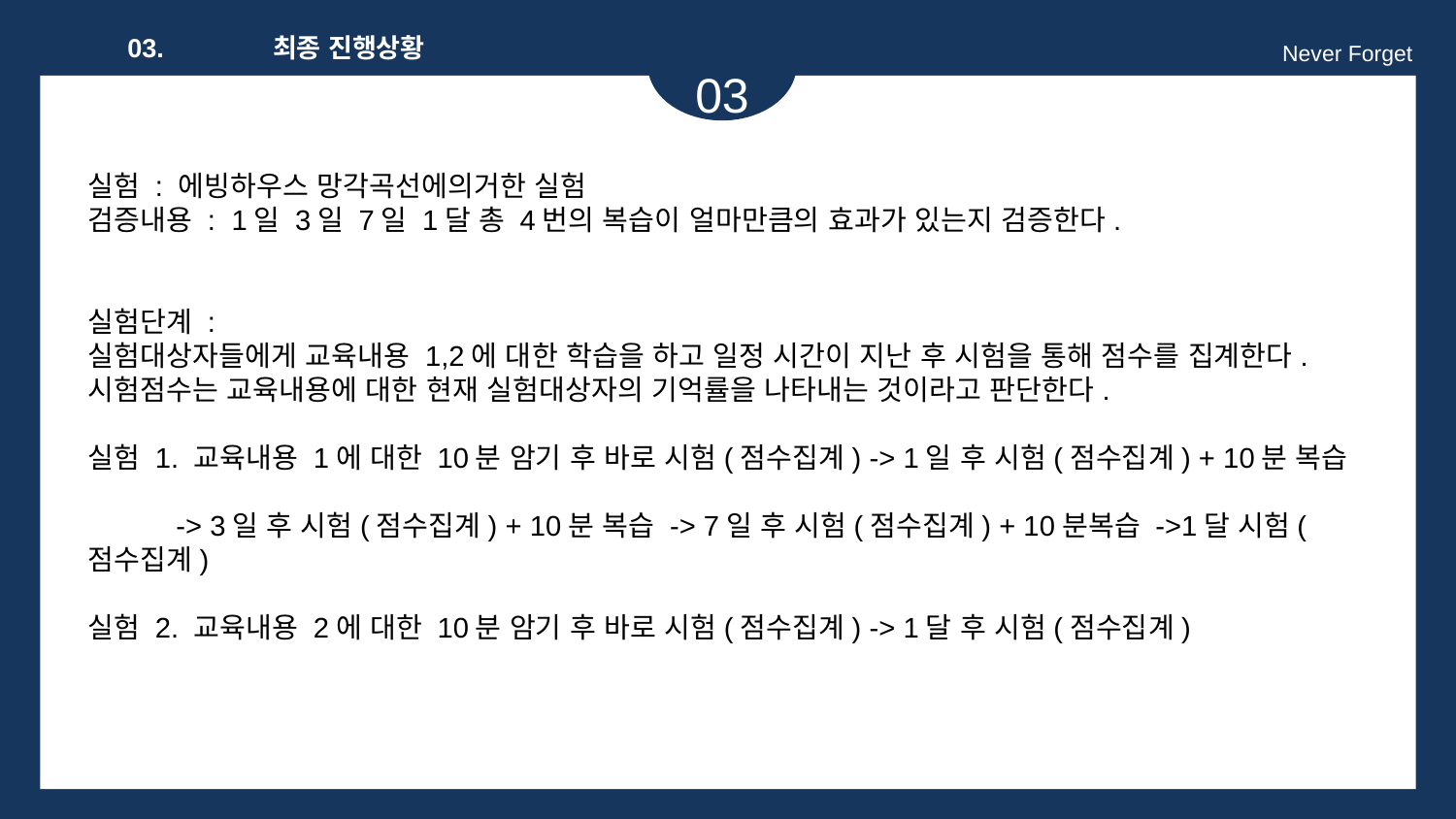

03.	최종 진행상황

Never Forget
03

실험 : 에빙하우스 망각곡선에의거한 실험
검증내용 :  1일 3일 7일 1달 총 4번의 복습이 얼마만큼의 효과가 있는지 검증한다.

실험단계 :
실험대상자들에게 교육내용 1,2에 대한 학습을 하고 일정 시간이 지난 후 시험을 통해 점수를 집계한다.
시험점수는 교육내용에 대한 현재 실험대상자의 기억률을 나타내는 것이라고 판단한다.

실험 1. 교육내용 1에 대한 10분 암기 후 바로 시험(점수집계) -> 1일 후 시험(점수집계) + 10분 복습
           -> 3일 후 시험(점수집계) + 10분 복습 -> 7일 후 시험(점수집계) + 10분복습 ->1달 시험(점수집계)

실험 2. 교육내용 2에 대한 10분 암기 후 바로 시험(점수집계) -> 1달 후 시험(점수집계)